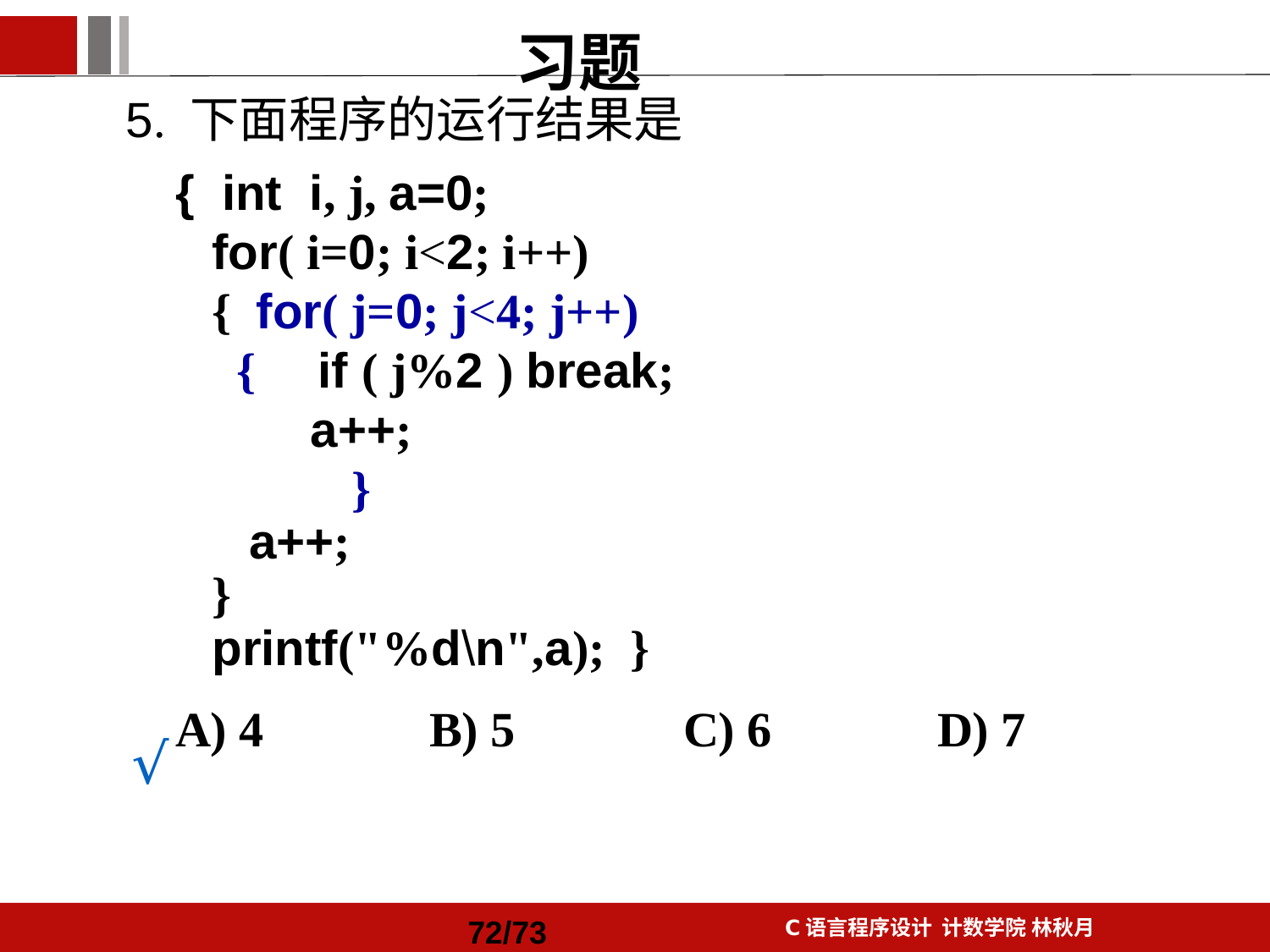

习题
# 5. 下面程序的运行结果是
{  int  i, j, a=0;
   for( i=0; i<2; i++)
   {  for( j=0; j<4; j++)
     {     if ( j%2 ) break;
           a++;
	    }
      a++;
   }
   printf("%d\n",a);  }
A) 4		B) 5		C) 6		D) 7
√